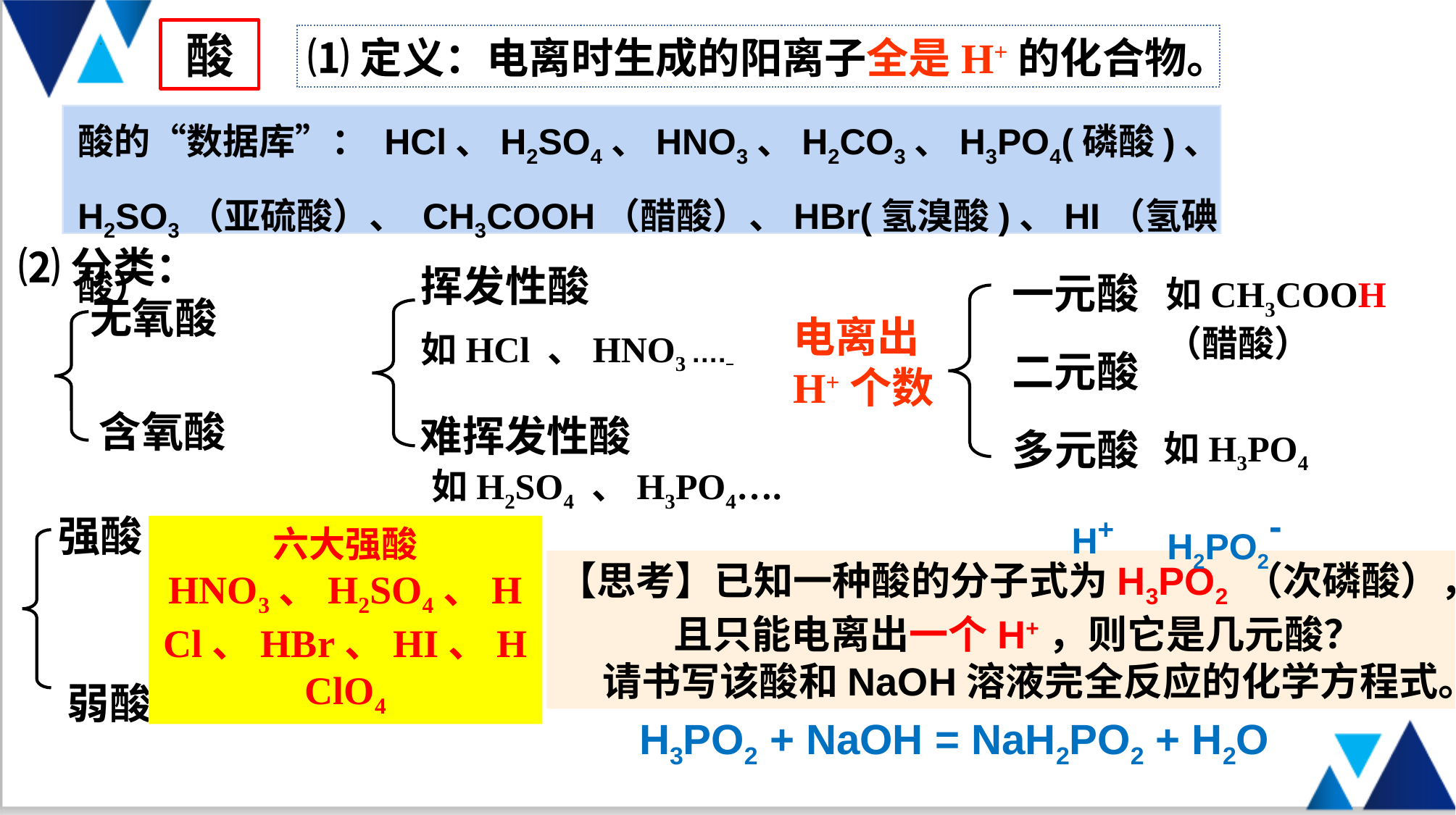

酸
⑴定义：电离时生成的阳离子全是H+的化合物。
酸的“数据库”： HCl、H2SO4、HNO3、H2CO3、H3PO4(磷酸)、
H2SO3（亚硫酸）、 CH3COOH（醋酸）、HBr(氢溴酸)、HI（氢碘酸）

⑵分类：
挥发性酸
一元酸
如CH3COOH
（醋酸）

无氧酸

电离出H+个数

如HCl 、HNO3 ….
二元酸
含氧酸
难挥发性酸
多元酸
如H3PO4
如H2SO4 、H3PO4….
H2PO2-
H+
强酸
六大强酸
HNO3、H2SO4、HCl、HBr、HI、HClO4

【思考】已知一种酸的分子式为H3PO2 （次磷酸），
            且只能电离出一个H+，则它是几元酸？
    请书写该酸和NaOH溶液完全反应的化学方程式。
弱酸
H3PO2 + NaOH = NaH2PO2 + H2O